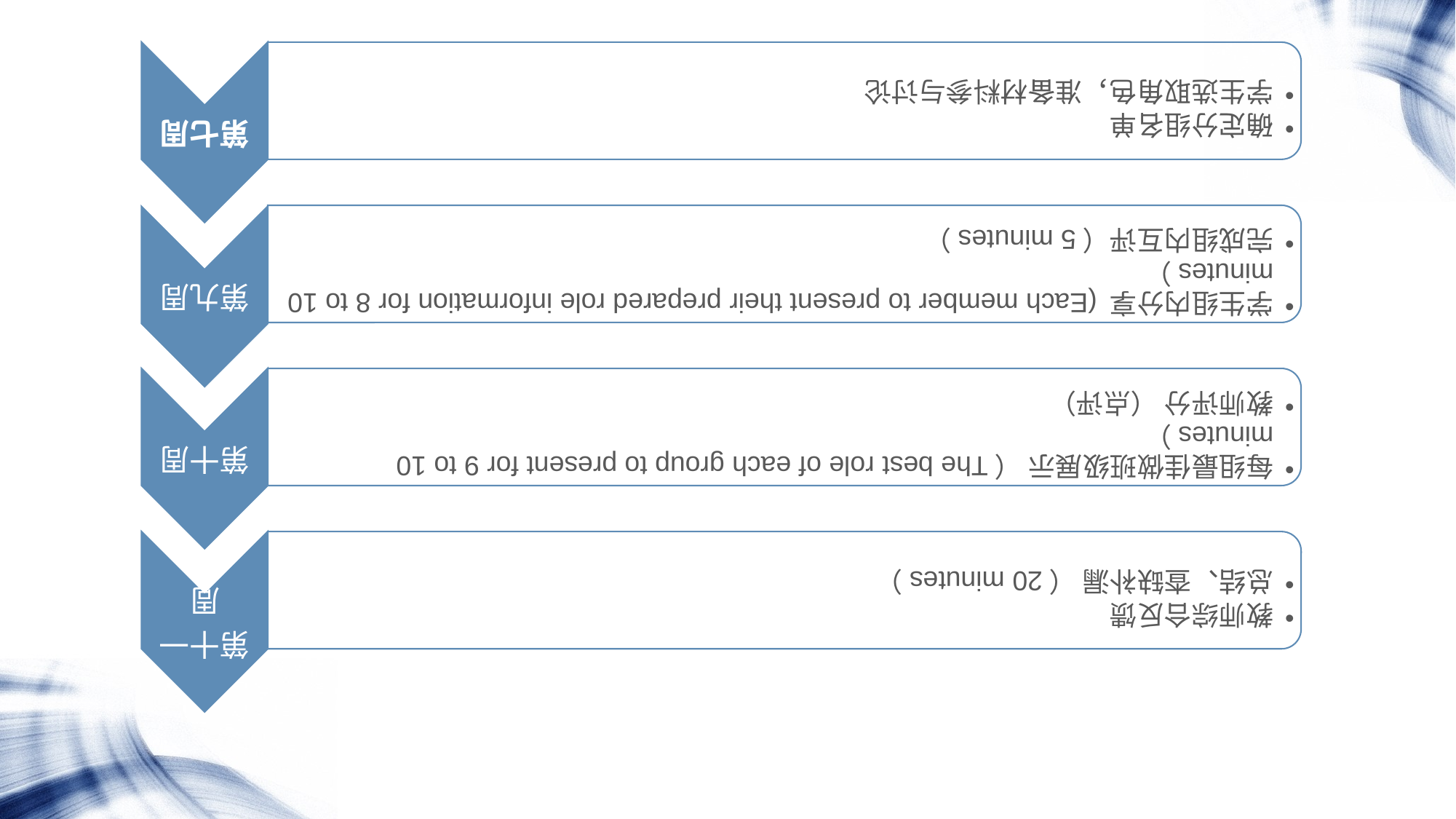

第七周
确定分组名单
学生选取角色，准备材料参与讨论
第九周
学生组内分享 (Each member to present their prepared role information for 8 to 10 minutes）
完成组内互评（5 minutes）
第十周
每组最佳做班级展示 （The best role of each group to present for 9 to 10 minutes）
教师评分 （点评）
第十一
周
教师综合反馈
总结、查缺补漏 （20 minutes）